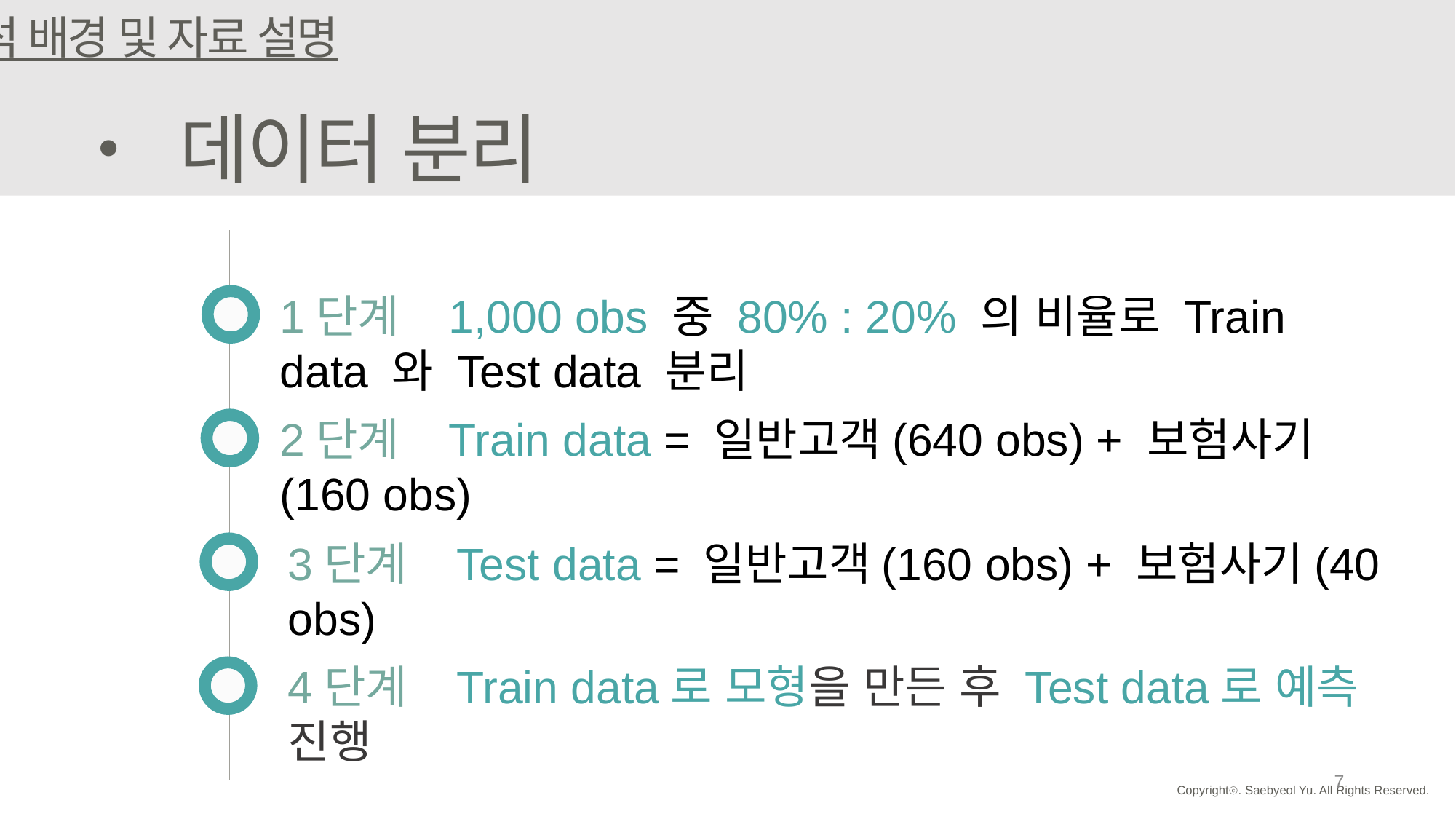

분석 배경 및 자료 설명
• 데이터 분리

1단계   1,000 obs 중 80% : 20% 의 비율로 Train data 와 Test data 분리
2단계   Train data = 일반고객(640 obs) + 보험사기(160 obs)
3단계   Test data = 일반고객(160 obs) + 보험사기(40 obs)
4단계   Train data로 모형을 만든 후 Test data로 예측 진행
7